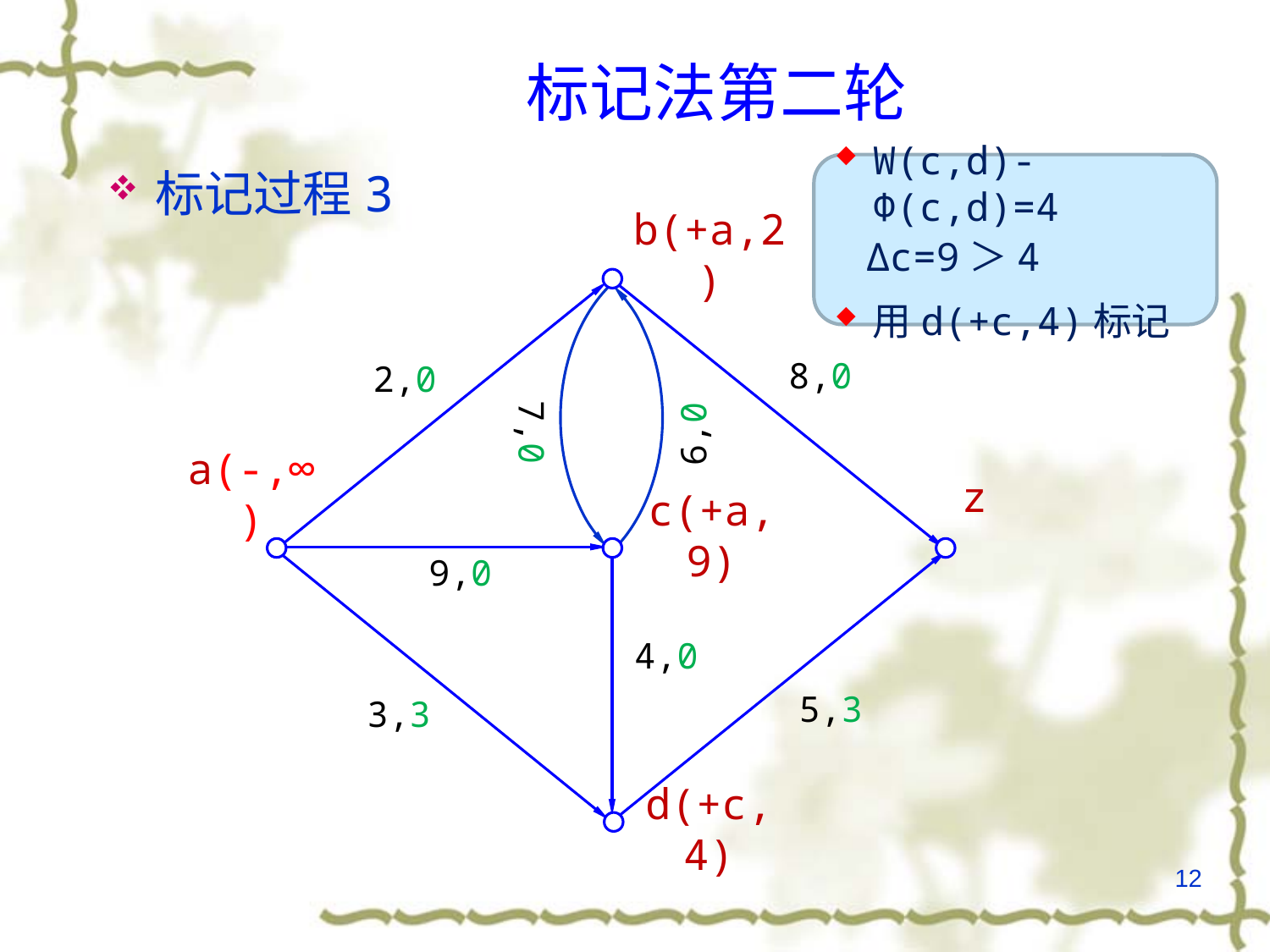

# 标记法第二轮
W(c,d)-Φ(c,d)=4
Δc=9＞4
用d(+c,4)标记
标记过程3
b(+a,2)

8,0
2,0
7,0
6,0
a(-,∞)
z
c(+a,9)
9,0

4,0
5,3
3,3
d(+c,4)

12